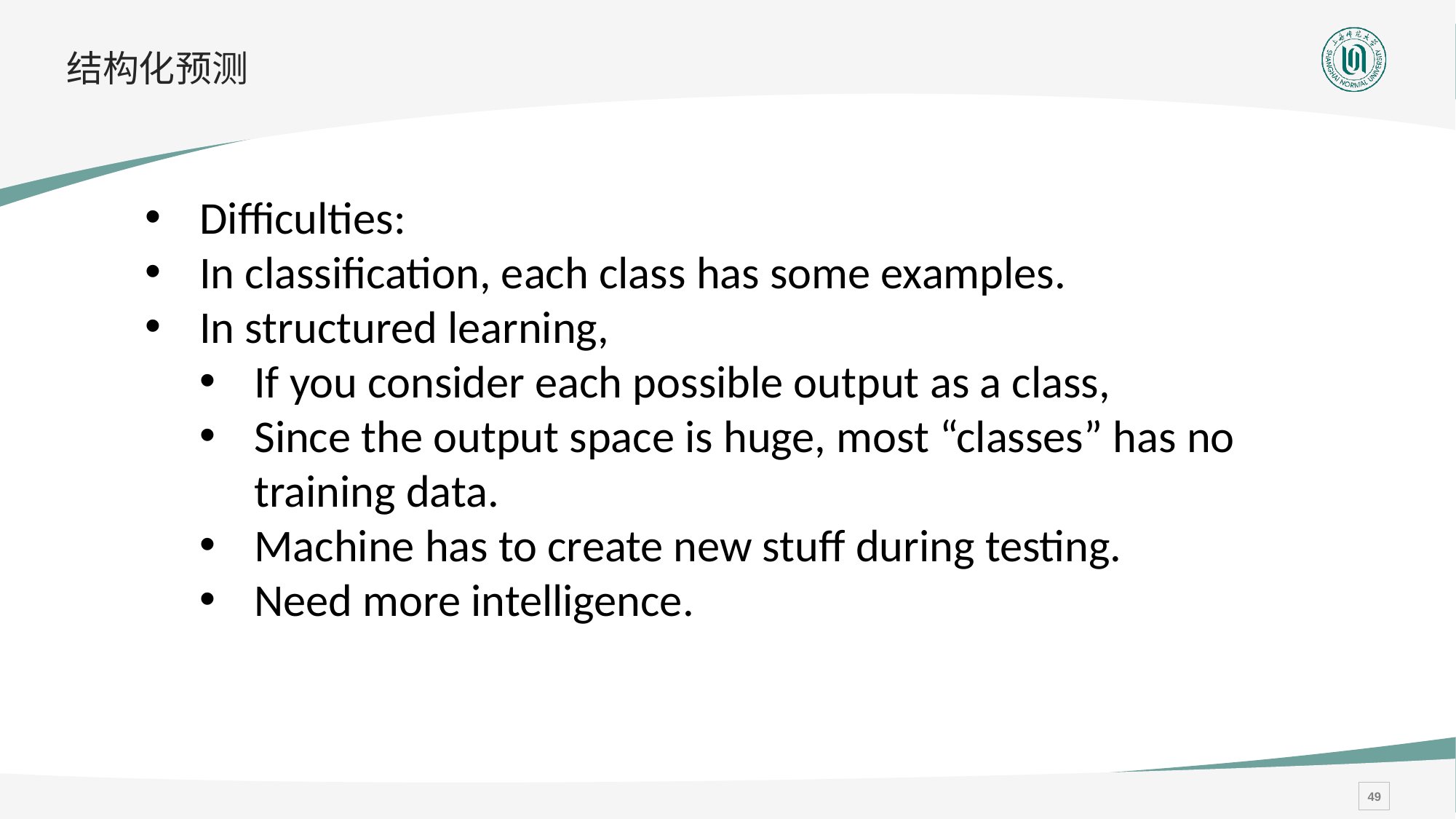

# 结构化预测
Difficulties:
In classification, each class has some examples.
In structured learning,
If you consider each possible output as a class,
Since the output space is huge, most “classes” has no training data.
Machine has to create new stuff during testing.
Need more intelligence.